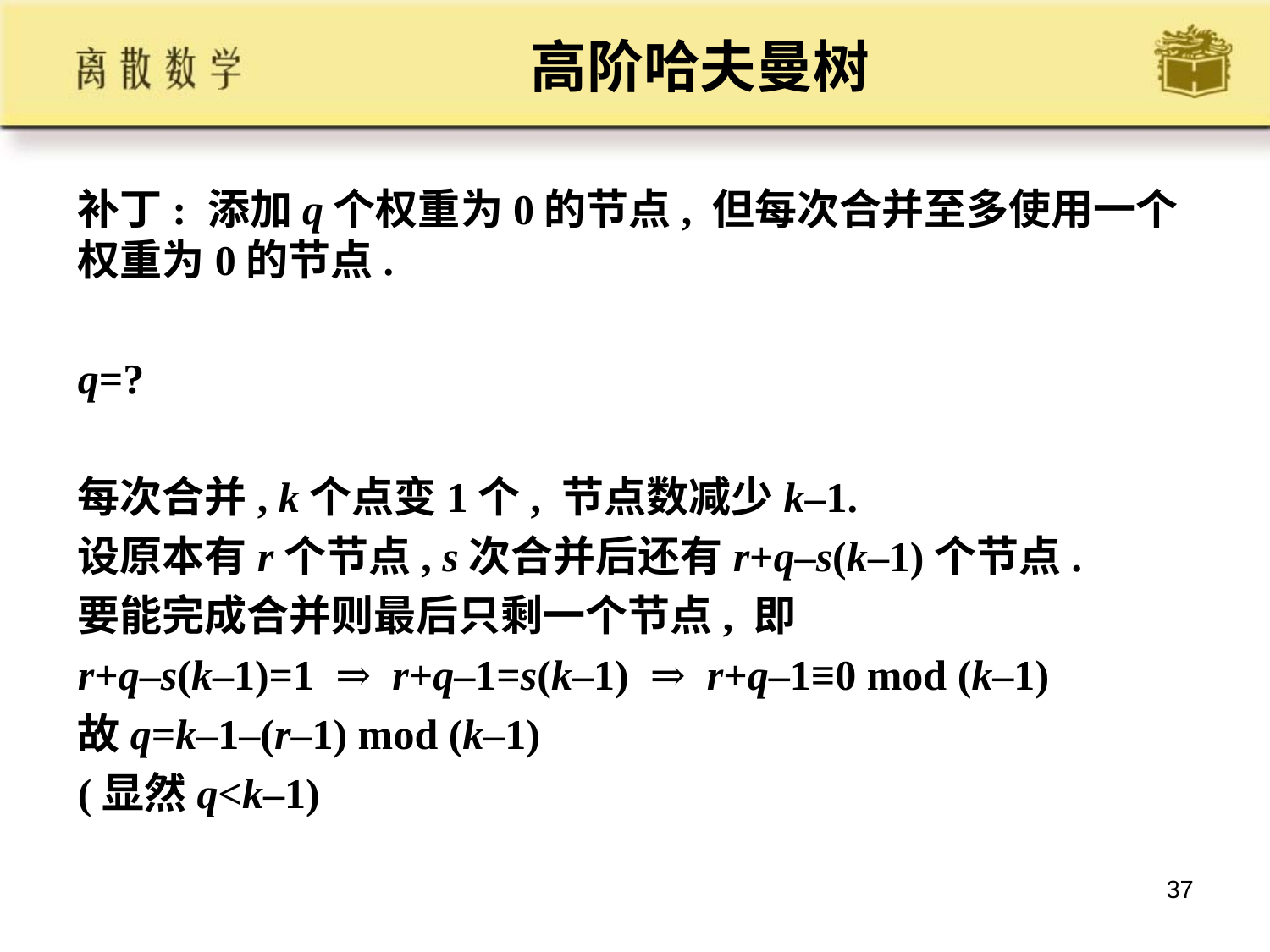

# 高阶哈夫曼树
补丁: 添加q个权重为0的节点, 但每次合并至多使用一个权重为0的节点.

q=?

每次合并, k个点变1个, 节点数减少k–1.
设原本有r个节点, s次合并后还有r+q–s(k–1)个节点.
要能完成合并则最后只剩一个节点, 即
r+q–s(k–1)=1  ⇒  r+q–1=s(k–1)  ⇒  r+q–1≡0 mod (k–1)
故q=k–1–(r–1) mod (k–1)
(显然q<k–1)

37